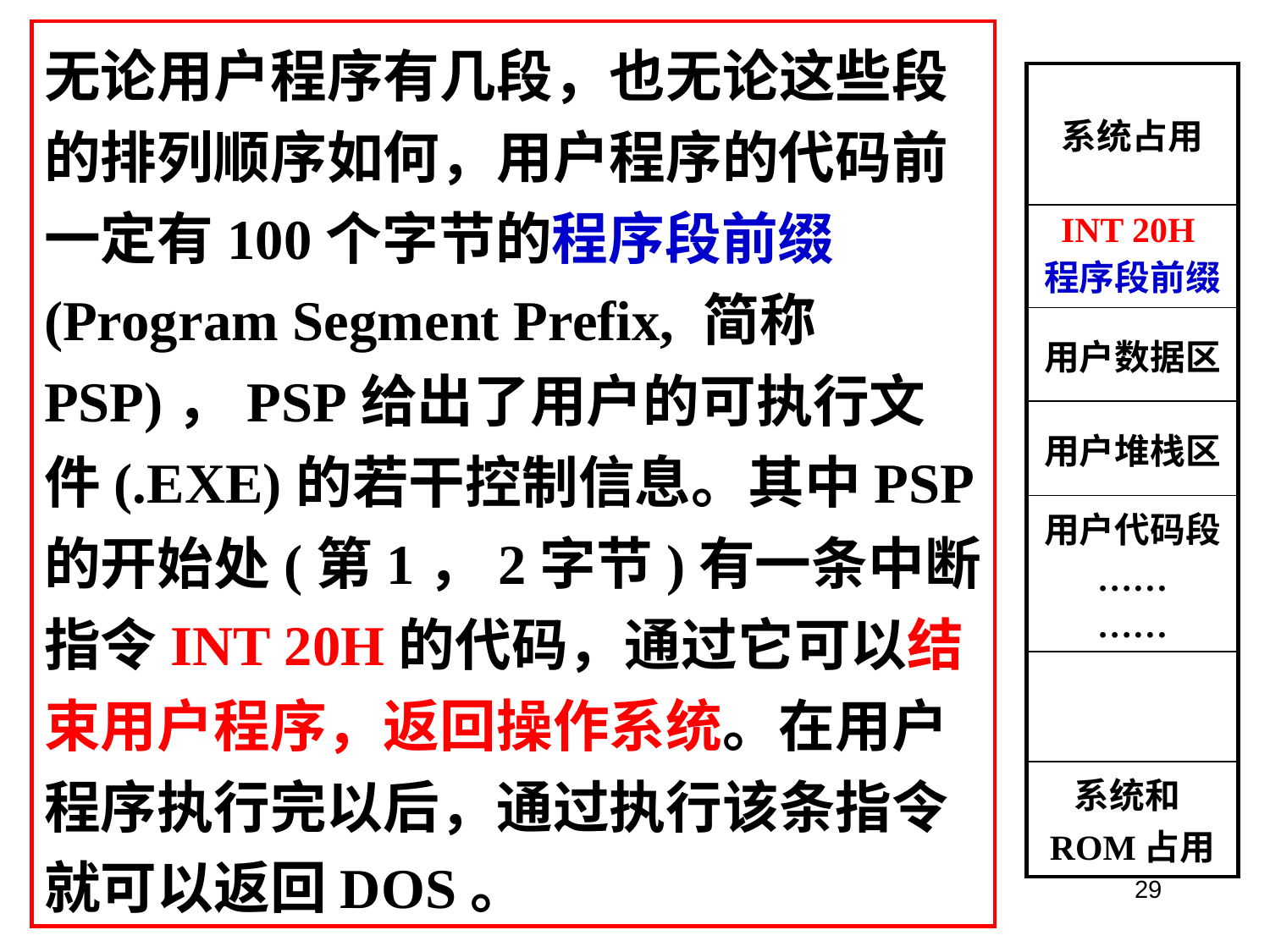

无论用户程序有几段，也无论这些段的排列顺序如何，用户程序的代码前一定有100个字节的程序段前缀(Program Segment Prefix, 简称PSP)，PSP给出了用户的可执行文件(.EXE)的若干控制信息。其中PSP的开始处(第1，2字节)有一条中断指令INT 20H的代码，通过它可以结束用户程序，返回操作系统。在用户程序执行完以后，通过执行该条指令就可以返回DOS。
| 系统占用 |
| --- |
| INT 20H 程序段前缀 |
| 用户数据区 |
| 用户堆栈区 |
| 用户代码段 …… …… |
|  |
| 系统和ROM占用 |
29